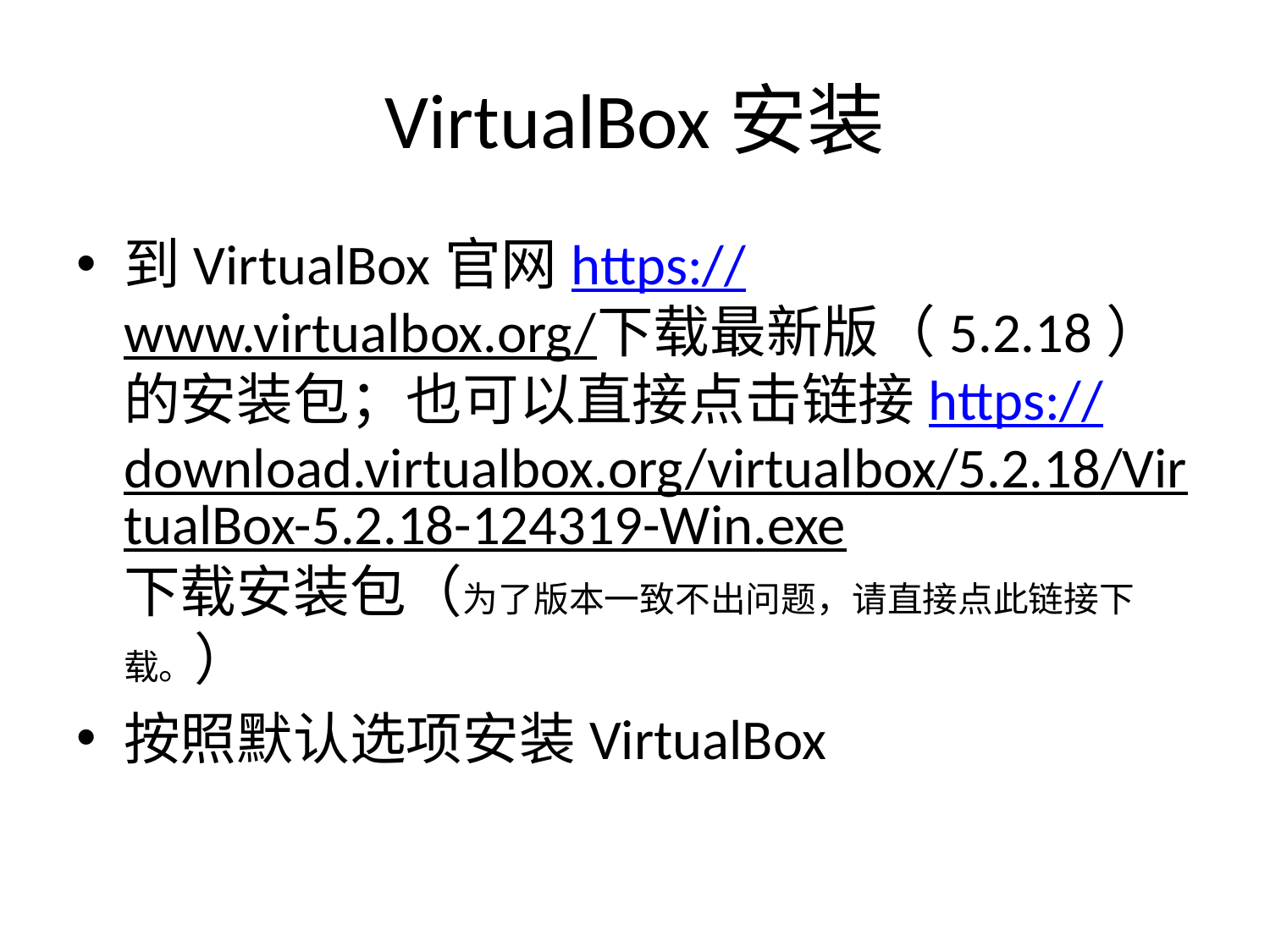

# VirtualBox安装
到VirtualBox官网https://www.virtualbox.org/下载最新版（5.2.18）的安装包；也可以直接点击链接https://download.virtualbox.org/virtualbox/5.2.18/VirtualBox-5.2.18-124319-Win.exe下载安装包（为了版本一致不出问题，请直接点此链接下载。）
按照默认选项安装VirtualBox